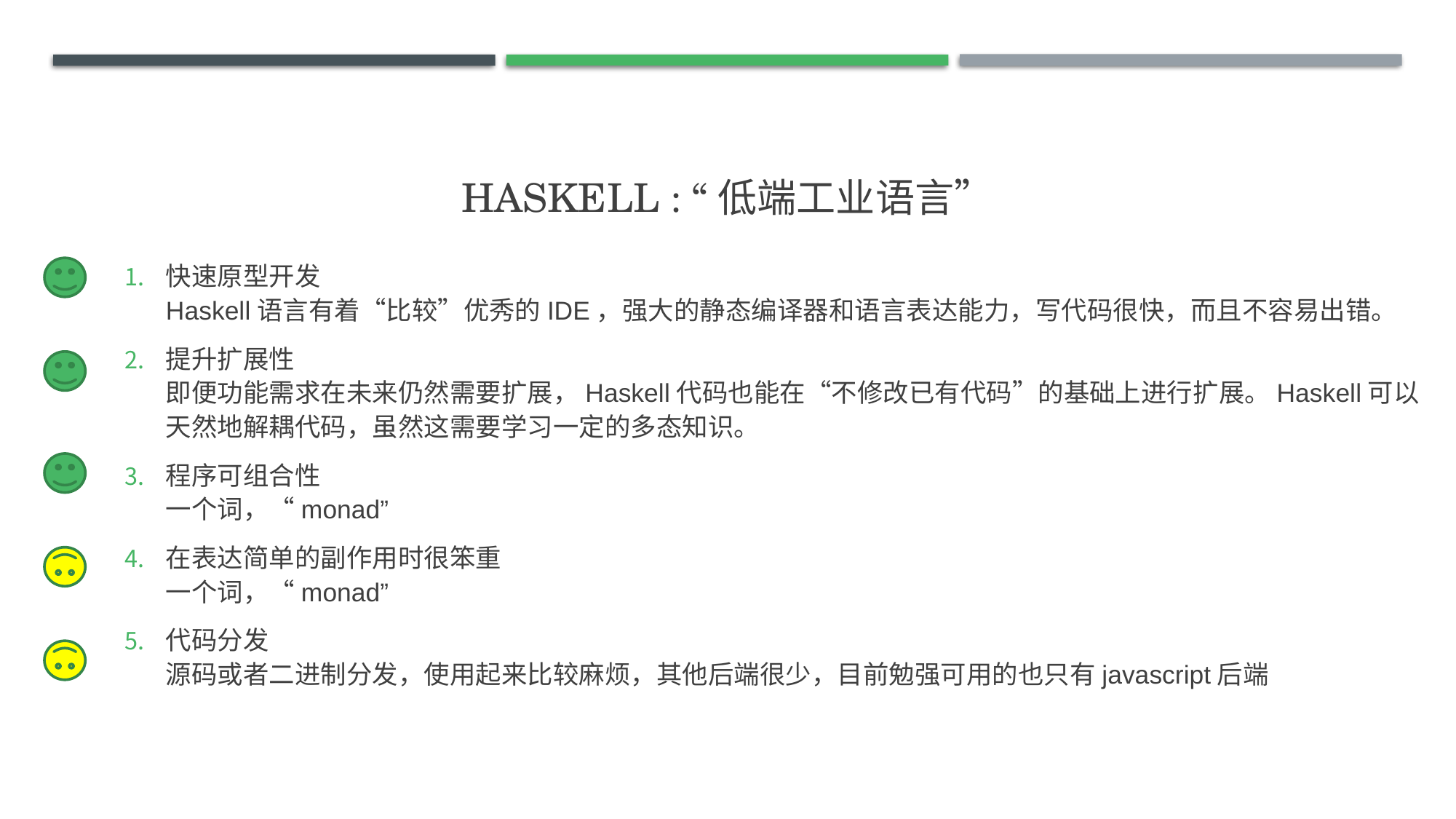

# Haskell : “低端工业语言”
快速原型开发
Haskell语言有着“比较”优秀的IDE，强大的静态编译器和语言表达能力，写代码很快，而且不容易出错。
提升扩展性
即便功能需求在未来仍然需要扩展，Haskell代码也能在“不修改已有代码”的基础上进行扩展。Haskell可以天然地解耦代码，虽然这需要学习一定的多态知识。
程序可组合性
一个词，“monad”
在表达简单的副作用时很笨重
一个词，“monad”
代码分发
源码或者二进制分发，使用起来比较麻烦，其他后端很少，目前勉强可用的也只有javascript后端